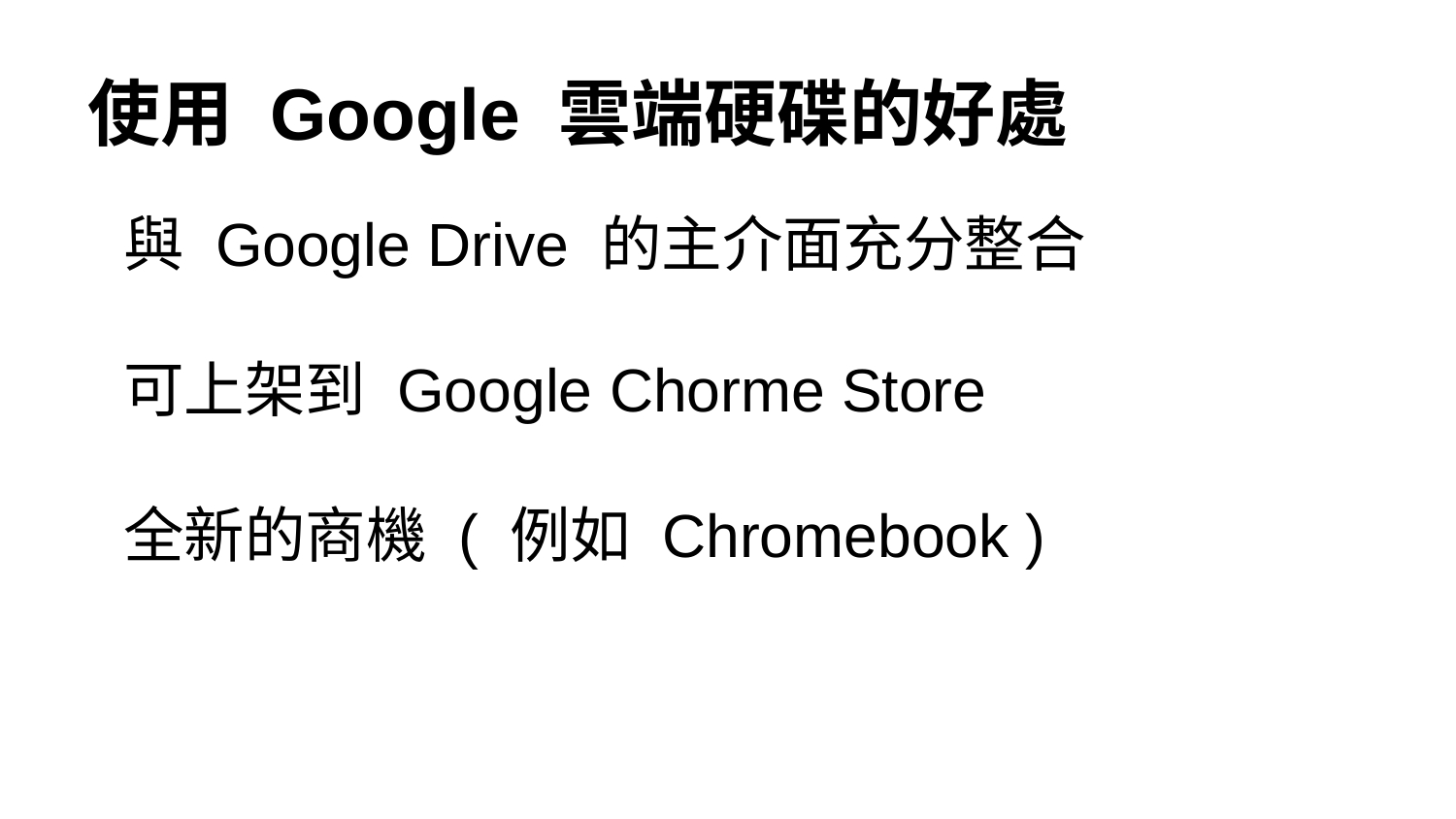

# 使用 Google 雲端硬碟的好處
與 Google Drive 的主介面充分整合

可上架到 Google Chorme Store

全新的商機 ( 例如 Chromebook )